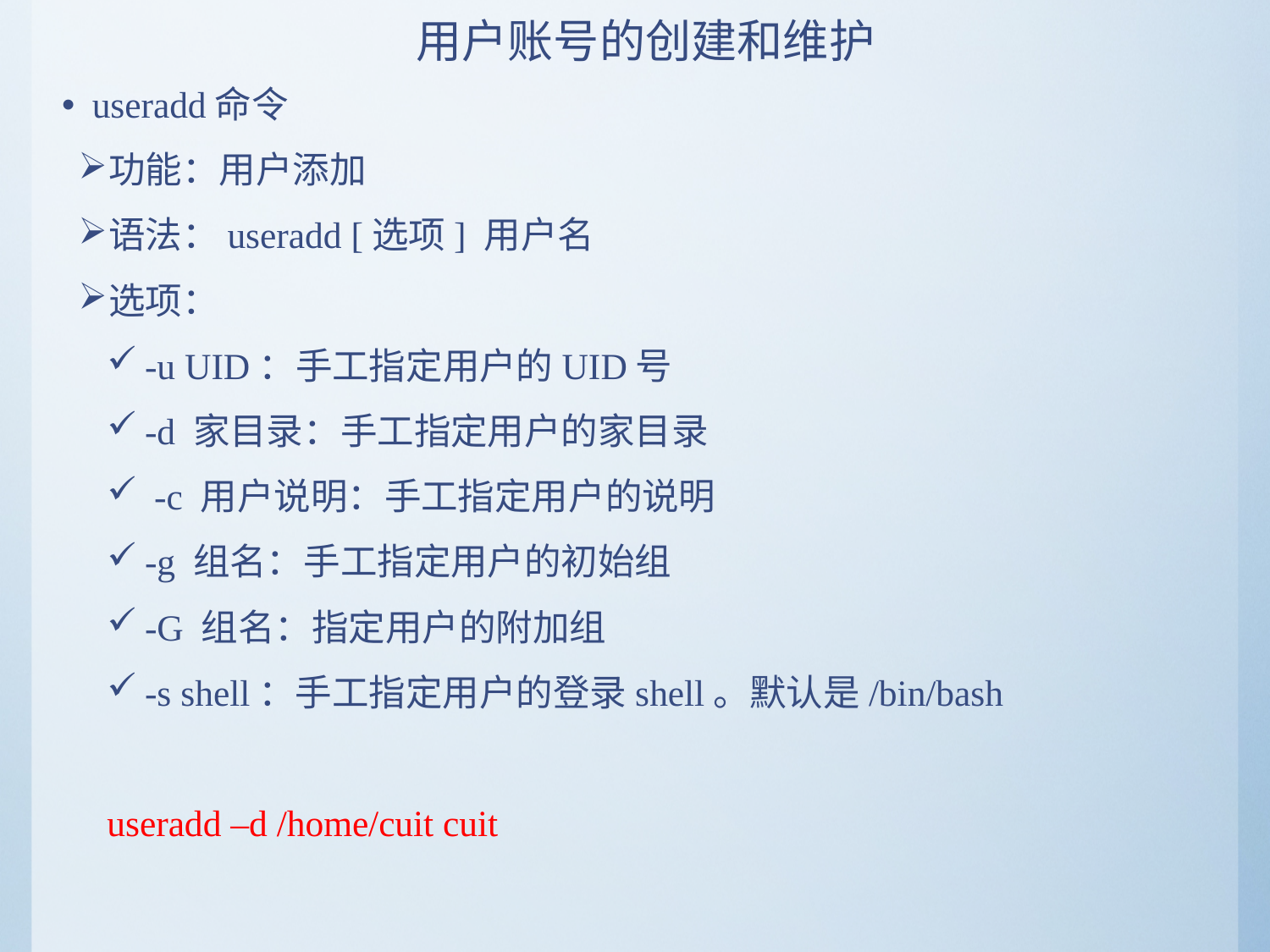

# 用户账号的创建和维护
useradd命令
功能：用户添加
语法：useradd [选项] 用户名
选项：
-u UID：手工指定用户的UID号
-d 家目录：手工指定用户的家目录
 -c 用户说明：手工指定用户的说明
-g 组名：手工指定用户的初始组
-G 组名：指定用户的附加组
-s shell：手工指定用户的登录shell。默认是/bin/bash

useradd –d /home/cuit cuit